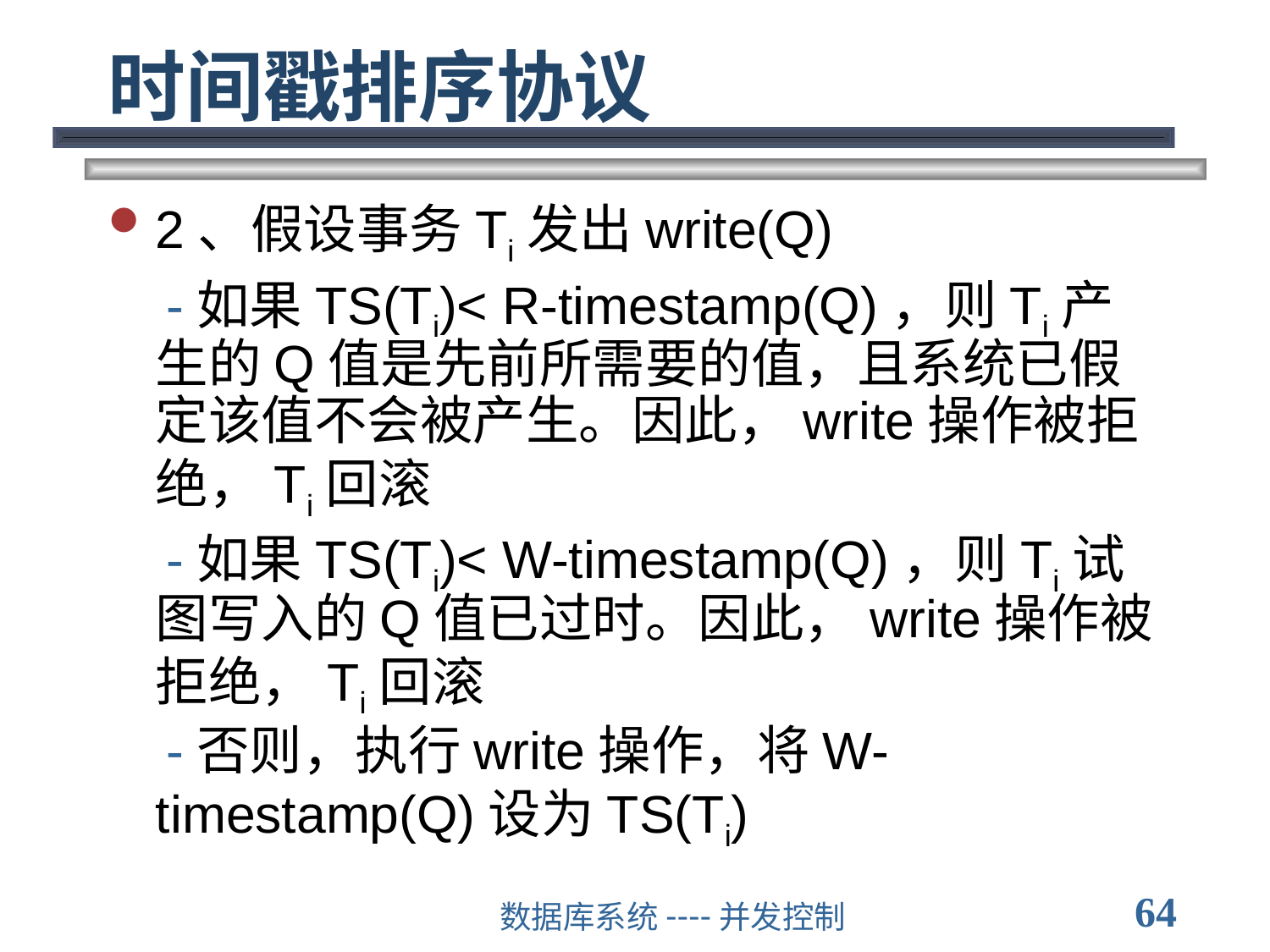

# 时间戳排序协议
2、假设事务Ti发出write(Q)
    -如果TS(Ti)< R-timestamp(Q)，则Ti产生的Q值是先前所需要的值，且系统已假定该值不会被产生。因此，write操作被拒绝，Ti回滚
    -如果TS(Ti)< W-timestamp(Q)，则Ti试图写入的Q值已过时。因此，write操作被拒绝，Ti回滚
    -否则，执行write操作，将W-timestamp(Q)设为TS(Ti)

64
数据库系统----并发控制